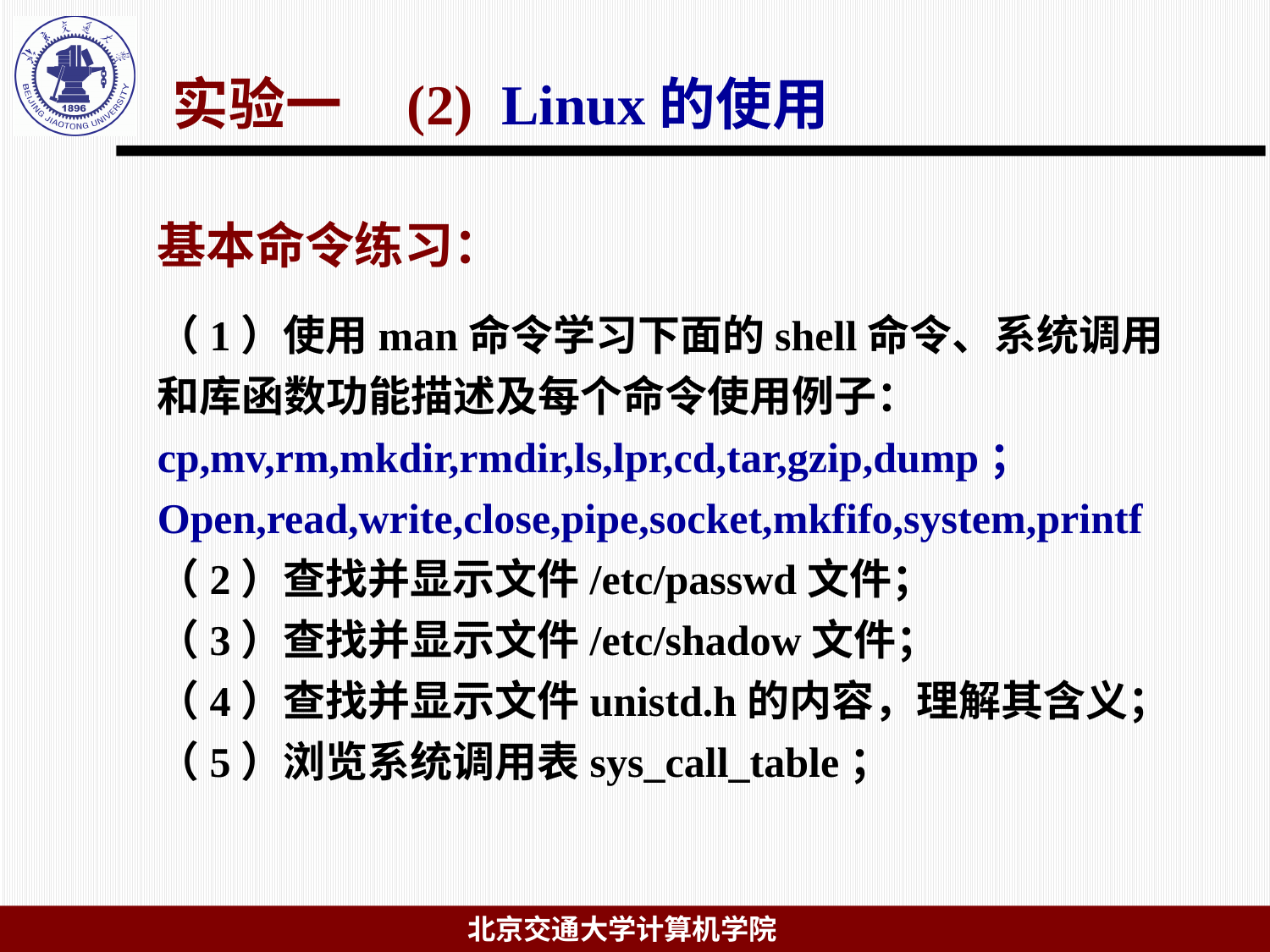

实验一    (2)  Linux的使用
基本命令练习：
（1）使用man命令学习下面的shell命令、系统调用和库函数功能描述及每个命令使用例子：
cp,mv,rm,mkdir,rmdir,ls,lpr,cd,tar,gzip,dump；
Open,read,write,close,pipe,socket,mkfifo,system,printf
（2）查找并显示文件/etc/passwd文件；
（3）查找并显示文件/etc/shadow文件；
（4）查找并显示文件unistd.h的内容，理解其含义；
（5）浏览系统调用表sys_call_table；